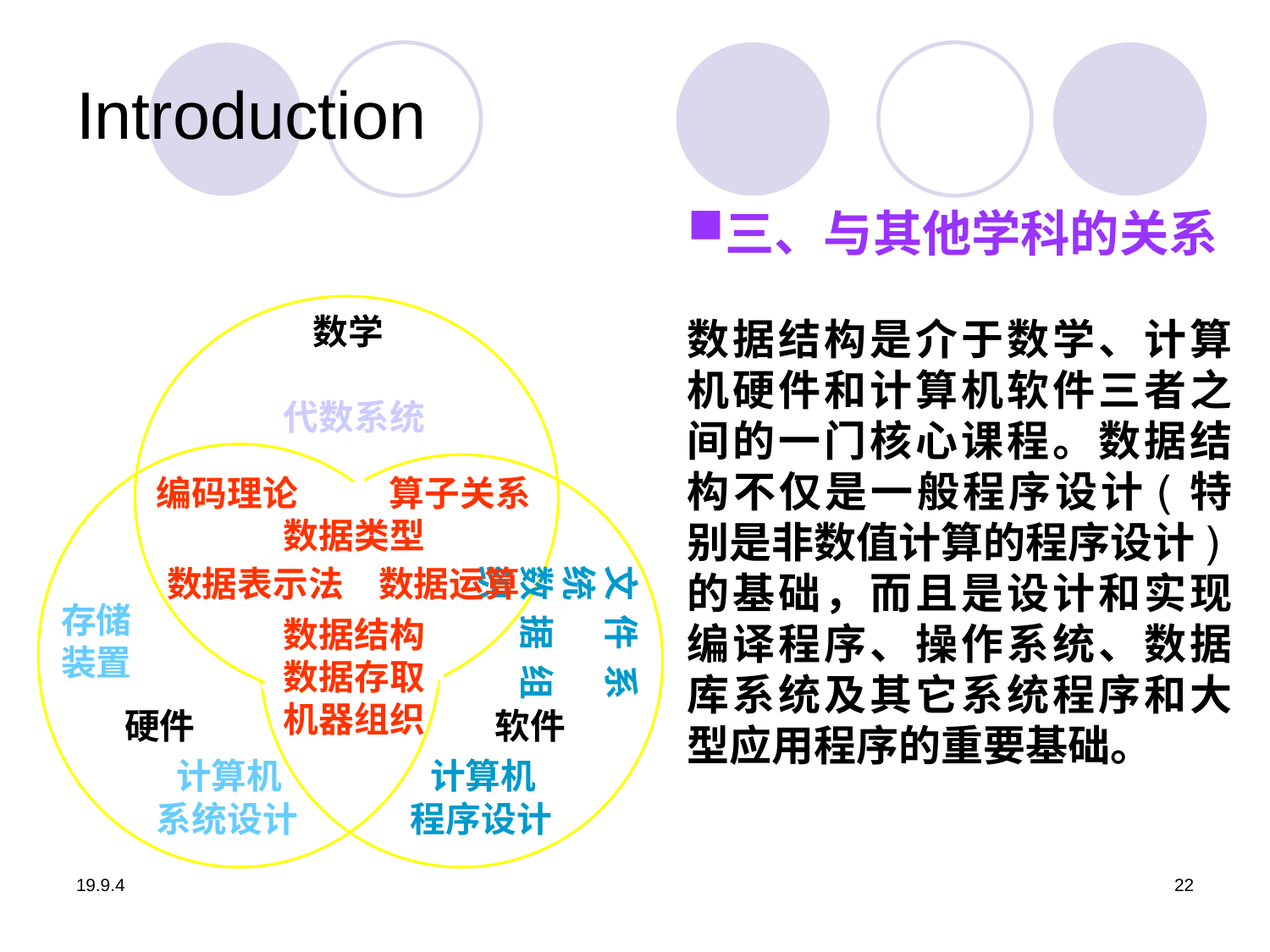

# Introduction
三、与其他学科的关系

数据结构是介于数学、计算机硬件和计算机软件三者之间的一门核心课程。数据结构不仅是一般程序设计(特别是非数值计算的程序设计)的基础，而且是设计和实现编译程序、操作系统、数据库系统及其它系统程序和大型应用程序的重要基础。
  数学

代数系统

编码理论
算子关系

数据类型
文件系统
数据组织
数据表示法
数据运算
存储
装置
数据结构
数据存取
机器组织

硬件
软件
 计算机
系统设计
 计算机
程序设计
19.9.4
22